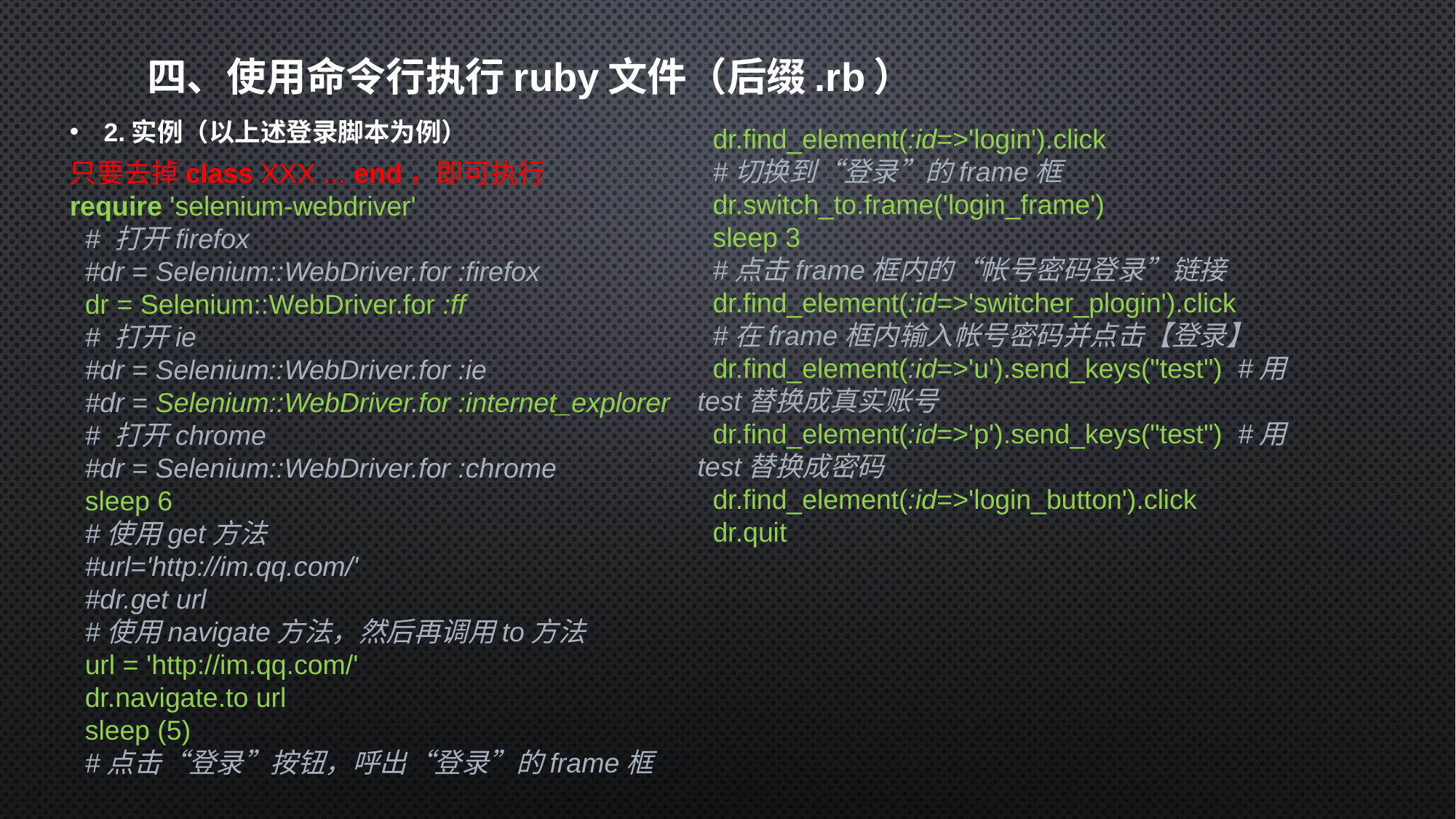

# 四、使用命令行执行ruby文件（后缀.rb）
2.实例（以上述登录脚本为例）
只要去掉class XXX ... end，即可执行
require 'selenium-webdriver'
  # 打开firefox
  #dr = Selenium::WebDriver.for :firefox
  dr = Selenium::WebDriver.for :ff
  # 打开ie
  #dr = Selenium::WebDriver.for :ie
  #dr = Selenium::WebDriver.for :internet_explorer
  # 打开chrome
  #dr = Selenium::WebDriver.for :chrome
  sleep 6
  #使用get方法
  #url='http://im.qq.com/'
  #dr.get url
  #使用navigate方法，然后再调用to方法
  url = 'http://im.qq.com/'
  dr.navigate.to url
  sleep (5)
  #点击“登录”按钮，呼出“登录”的frame框
  dr.find_element(:id=>'login').click
  #切换到“登录”的frame框
  dr.switch_to.frame('login_frame')
  sleep 3
  #点击frame框内的“帐号密码登录”链接
  dr.find_element(:id=>'switcher_plogin').click
  #在frame框内输入帐号密码并点击【登录】
  dr.find_element(:id=>'u').send_keys("test")  #用test替换成真实账号
  dr.find_element(:id=>'p').send_keys("test")  #用test替换成密码
  dr.find_element(:id=>'login_button').click
  dr.quit